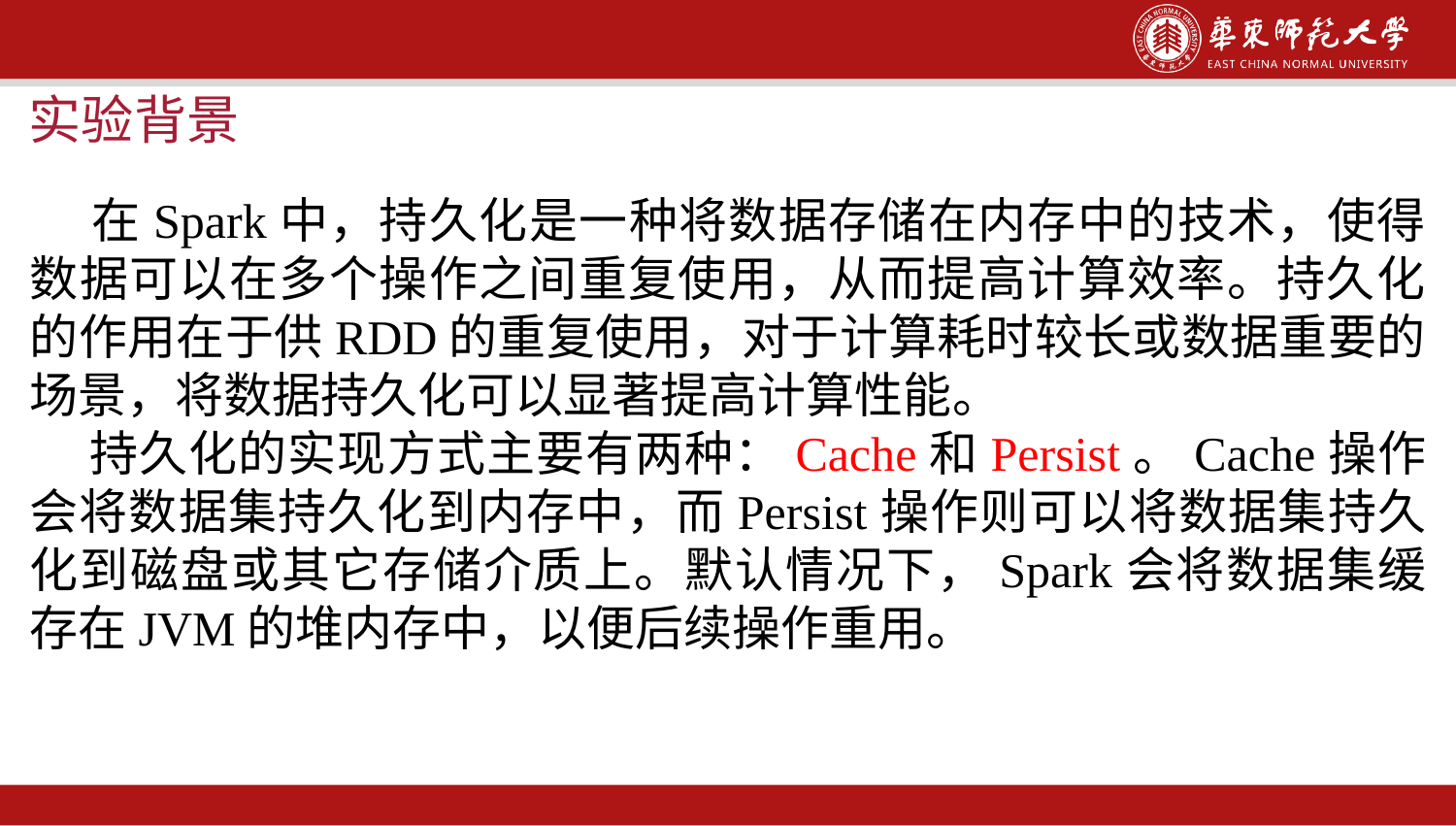

实验背景
    在Spark中，持久化是一种将数据存储在内存中的技术，使得数据可以在多个操作之间重复使用，从而提高计算效率。持久化的作用在于供RDD的重复使用，对于计算耗时较长或数据重要的场景，将数据持久化可以显著提高计算性能。
    持久化的实现方式主要有两种：Cache和Persist。Cache操作会将数据集持久化到内存中，而Persist操作则可以将数据集持久化到磁盘或其它存储介质上。默认情况下，Spark会将数据集缓存在JVM的堆内存中，以便后续操作重用。